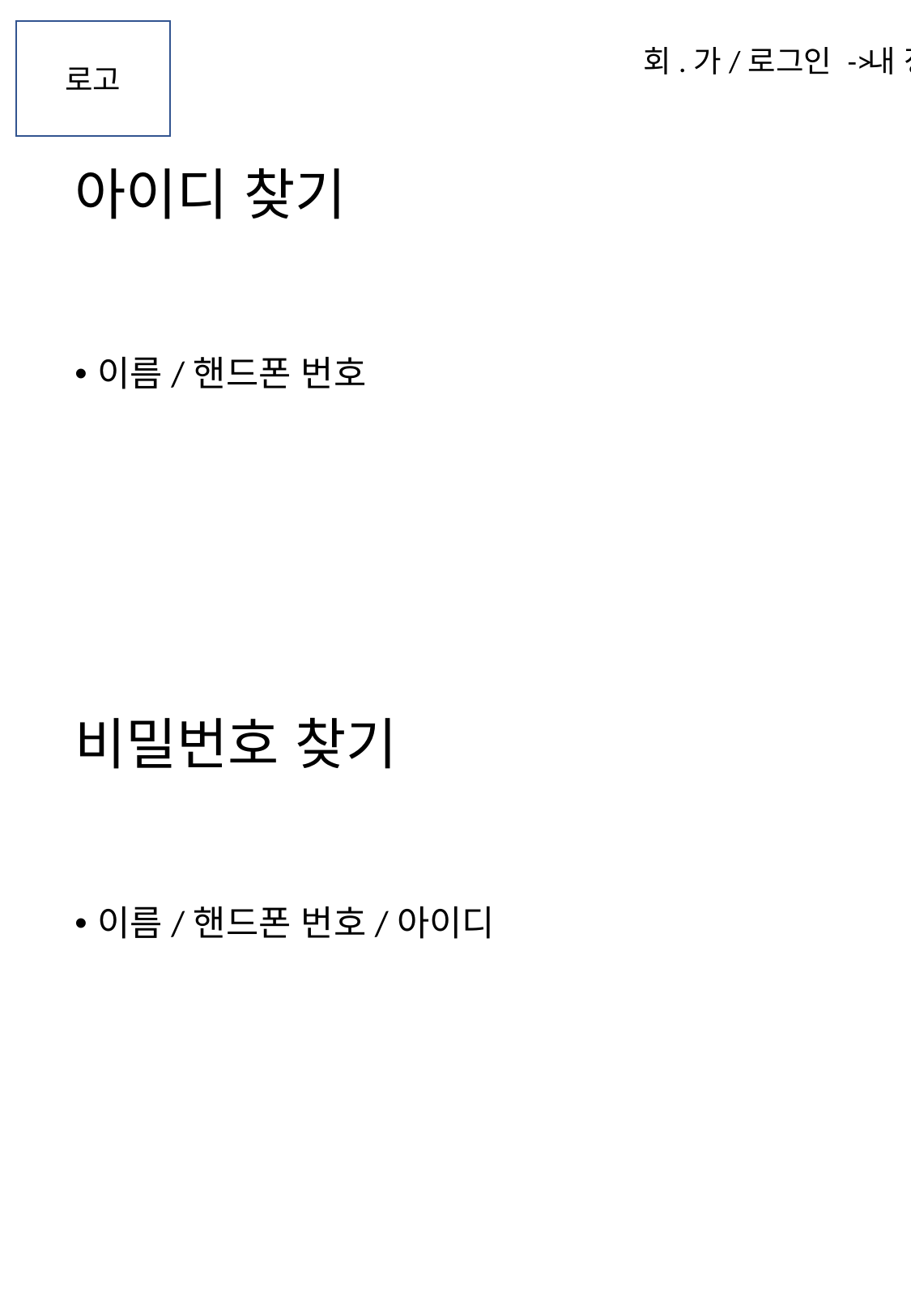

# 아이디 찾기
이름/핸드폰 번호
비밀번호 찾기
이름/핸드폰 번호/아이디